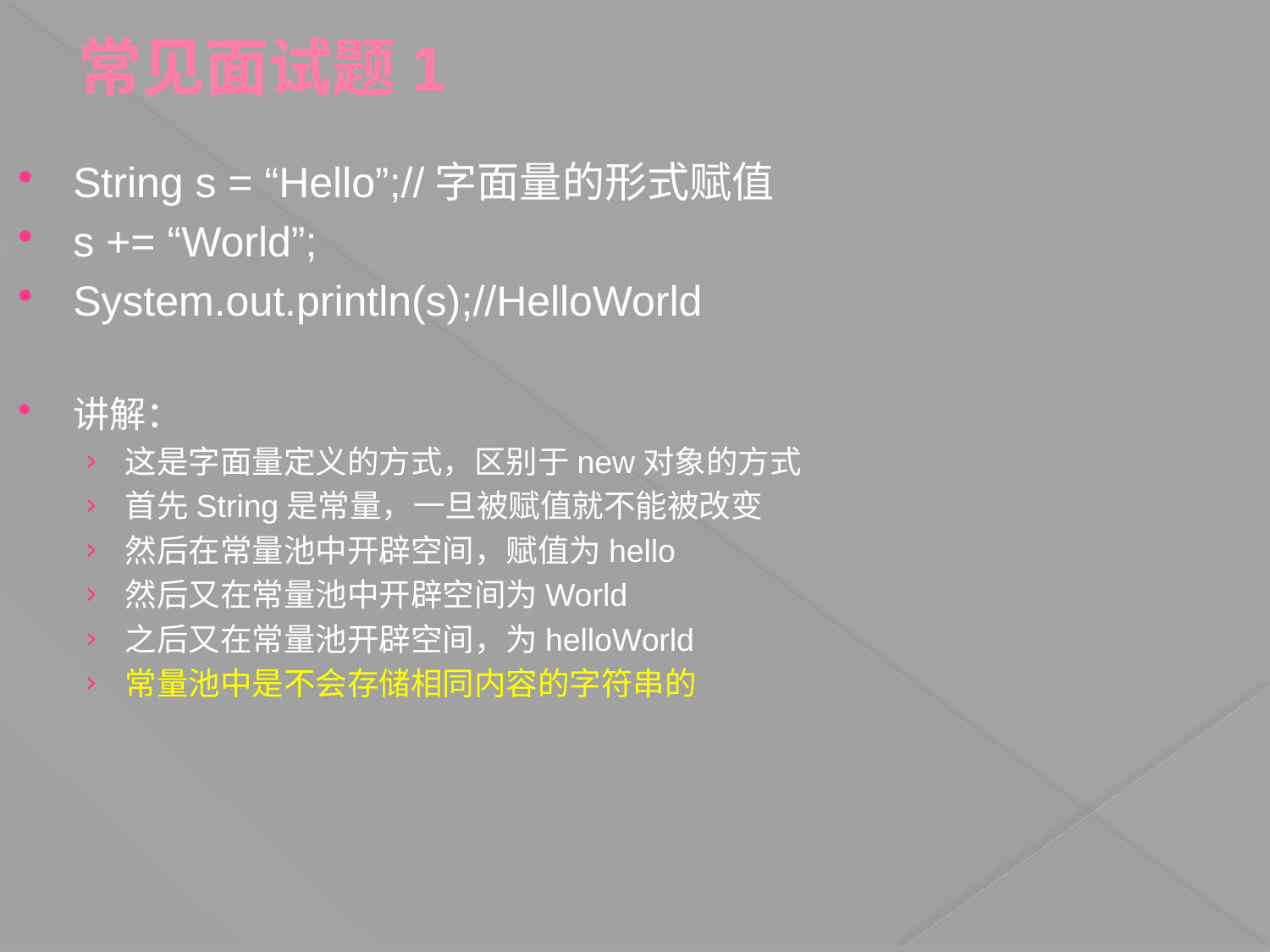

# 常见面试题1
String s = “Hello”;//字面量的形式赋值
s += “World”;
System.out.println(s);//HelloWorld

讲解：
这是字面量定义的方式，区别于new对象的方式
首先String是常量，一旦被赋值就不能被改变
然后在常量池中开辟空间，赋值为hello
然后又在常量池中开辟空间为World
之后又在常量池开辟空间，为helloWorld
常量池中是不会存储相同内容的字符串的